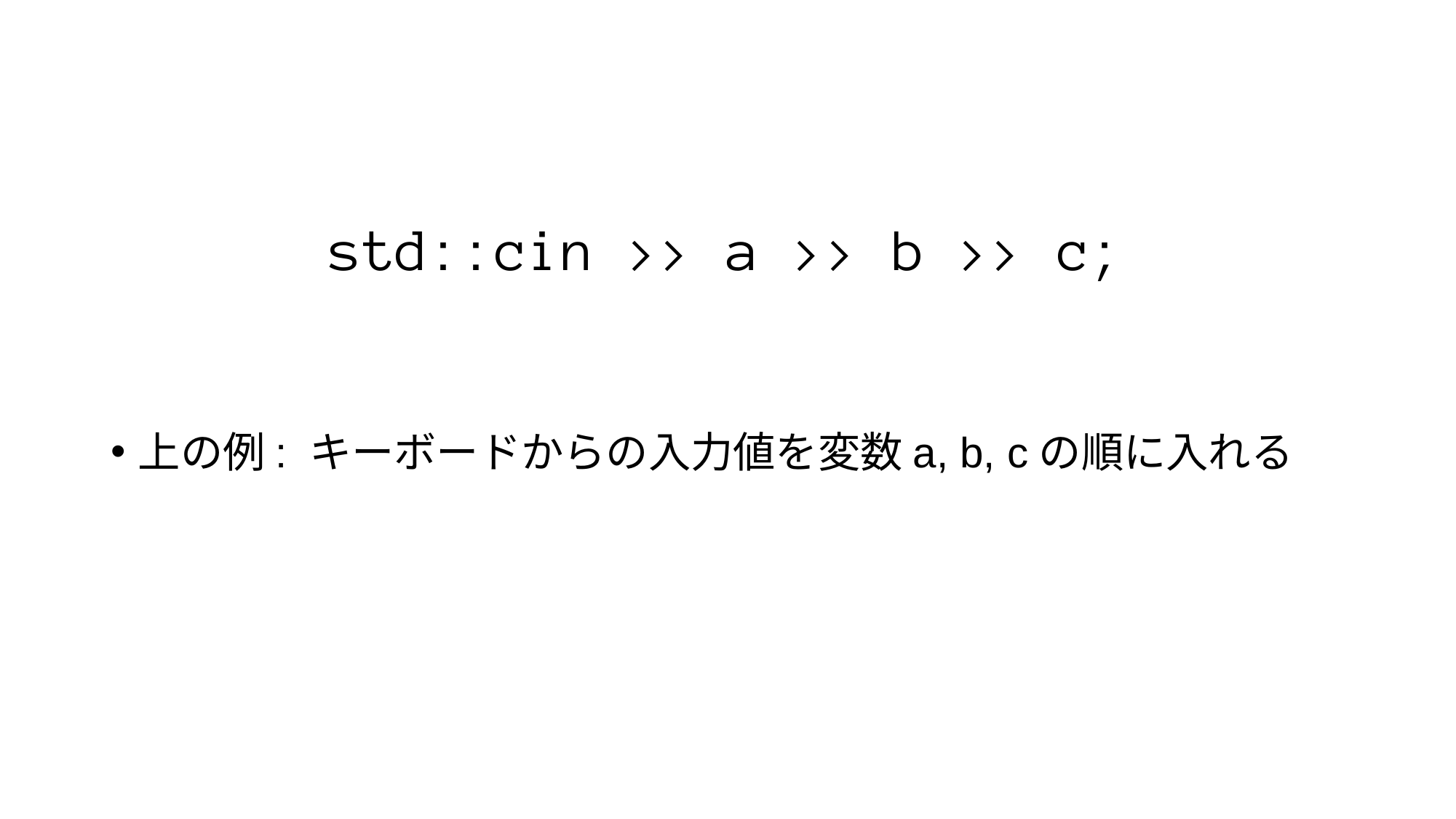

std::cin >> a >> b >> c;
上の例: キーボードからの入力値を変数a, b, cの順に入れる